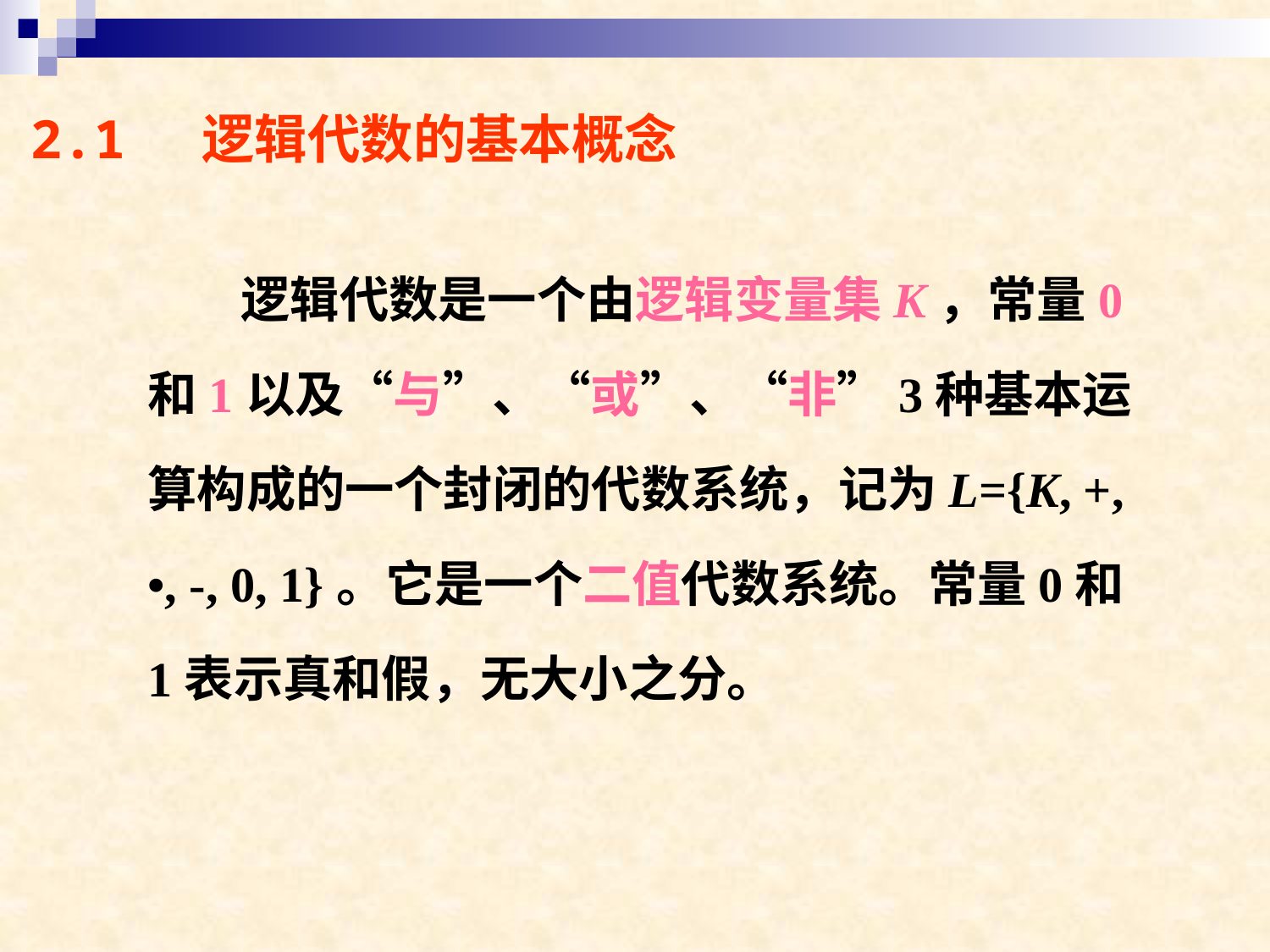

2.1  逻辑代数的基本概念
逻辑代数是一个由逻辑变量集K，常量0和1以及“与”、“或”、“非”3种基本运算构成的一个封闭的代数系统，记为L={K, +, •, -, 0, 1}。它是一个二值代数系统。常量0和1表示真和假，无大小之分。